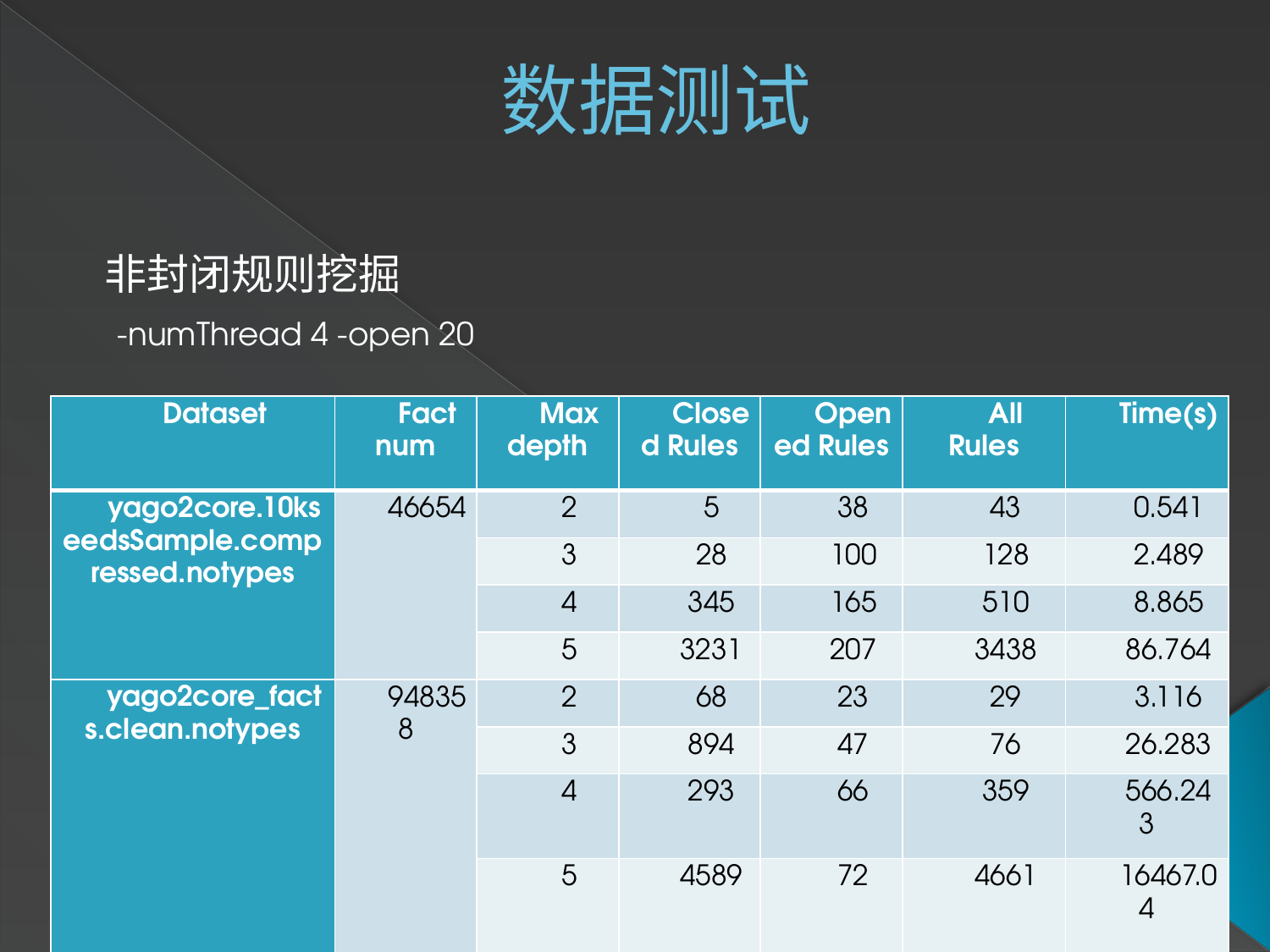

数据测试
非封闭规则挖掘
-numThread 4 -open 20
| Dataset | Fact num | Max depth | Closed Rules | Opened Rules | All Rules | Time(s) |
| --- | --- | --- | --- | --- | --- | --- |
| yago2core.10kseedsSample.compressed.notypes | 46654 | 2 | 5 | 38 | 43 | 0.541 |
|  |  | 3 | 28 | 100 | 128 | 2.489 |
|  |  | 4 | 345 | 165 | 510 | 8.865 |
|  |  | 5 | 3231 | 207 | 3438 | 86.764 |
| yago2core\_facts.clean.notypes | 948358 | 2 | 68 | 23 | 29 | 3.116 |
|  |  | 3 | 894 | 47 | 76 | 26.283 |
|  |  | 4 | 293 | 66 | 359 | 566.243 |
|  |  | 5 | 4589 | 72 | 4661 | 16467.04 |